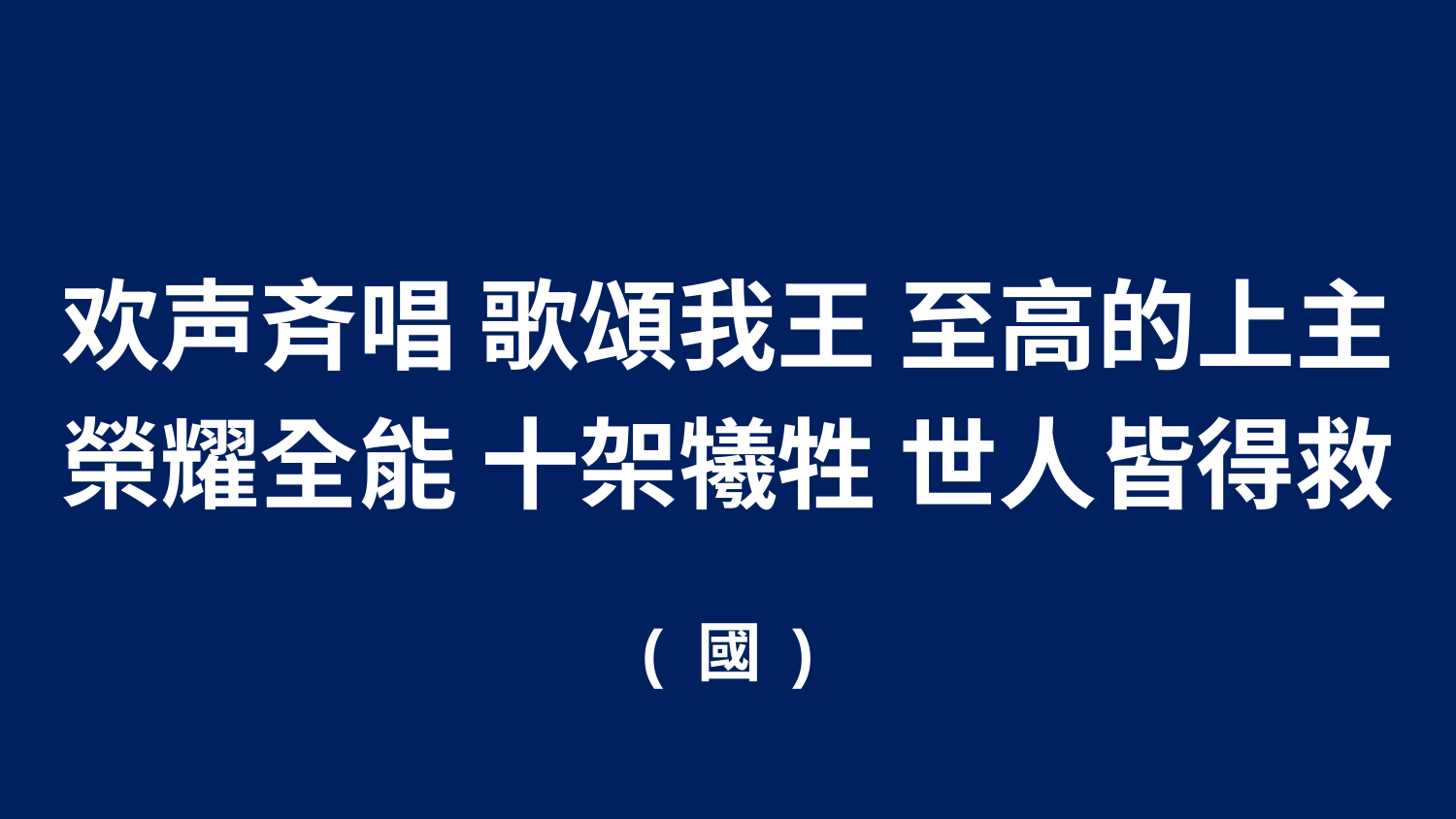

欢声斉唱 歌頌我王 至高的上主
榮耀全能 十架犧牲 世人皆得救
( 國 )